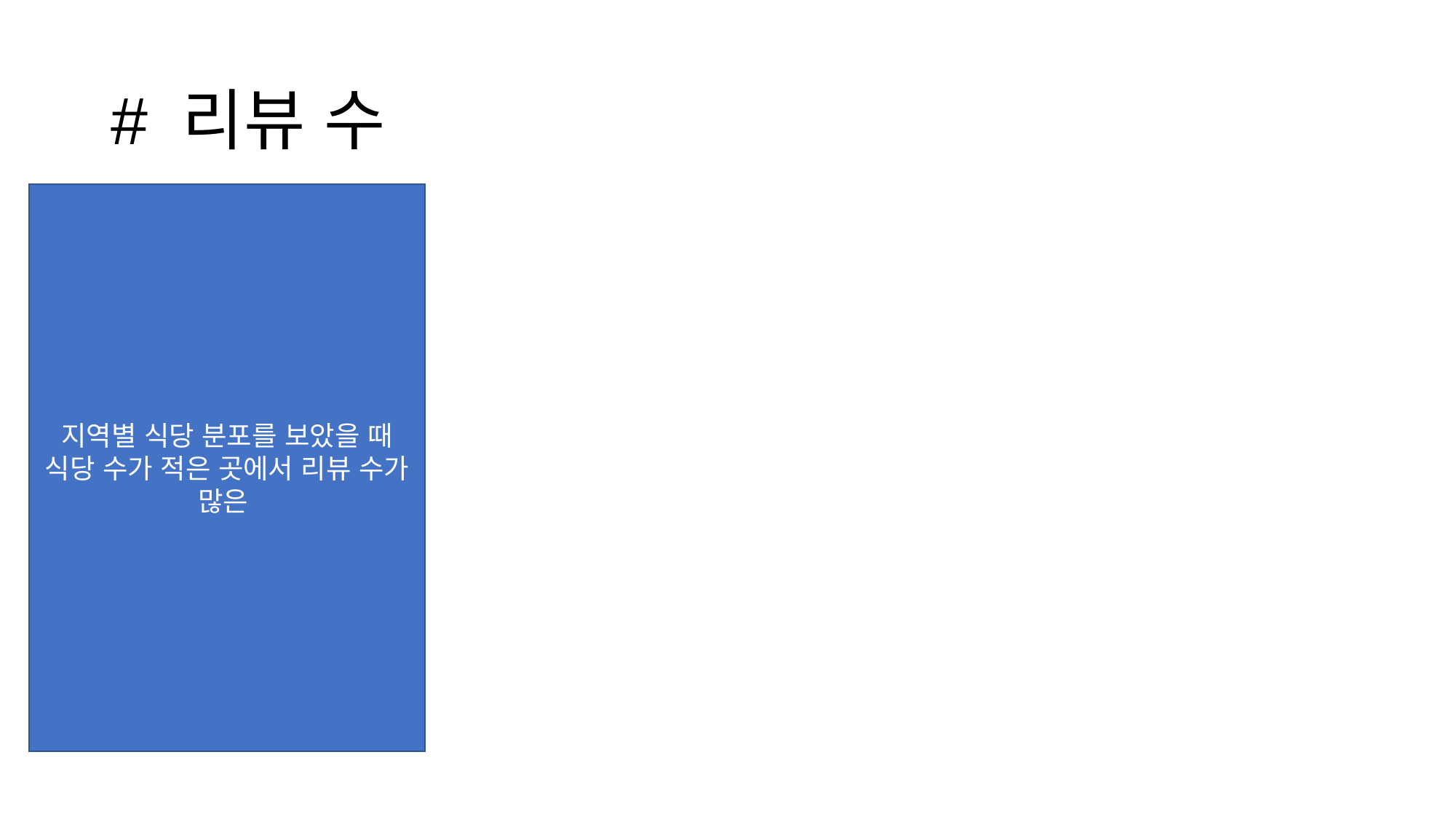

# # 리뷰 수
지역별 식당 분포를 보았을 때 식당 수가 적은 곳에서 리뷰 수가 많은